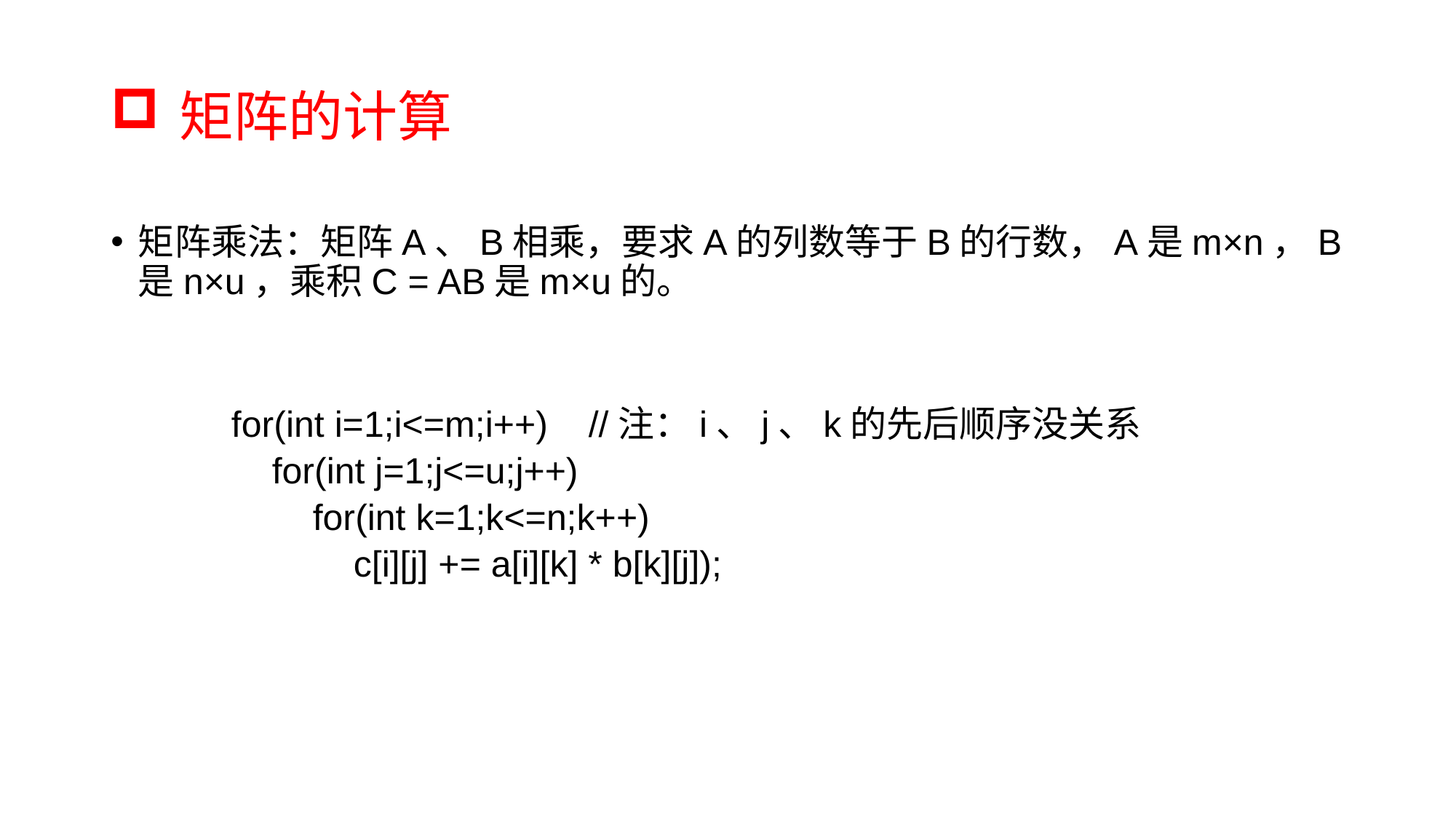

# 矩阵的计算
矩阵乘法：矩阵A、B相乘，要求A的列数等于B的行数，A是m×n，B是n×u，乘积C = AB是m×u的。
for(int i=1;i<=m;i++)    //注：i、j、k的先后顺序没关系
    for(int j=1;j<=u;j++)
        for(int k=1;k<=n;k++)
            c[i][j] += a[i][k] * b[k][j]);